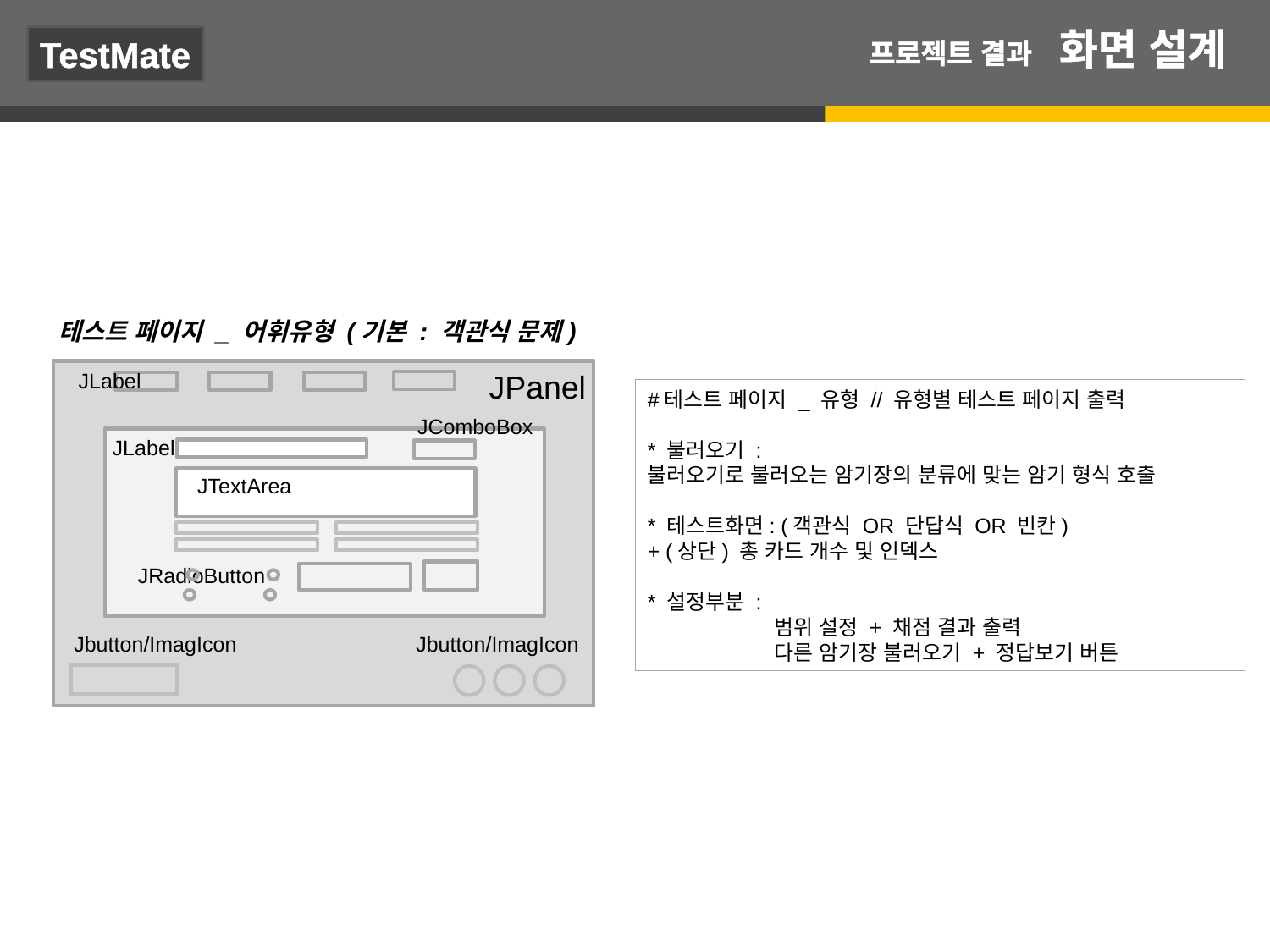

화면 설계
TestMate
프로젝트 결과

테스트 페이지 _ 어휘유형 (기본 : 객관식 문제)

JPanel
JLabel

#테스트 페이지 _ 유형 // 유형별 테스트 페이지 출력

* 불러오기 :
불러오기로 불러오는 암기장의 분류에 맞는 암기 형식 호출

* 테스트화면: (객관식 OR 단답식 OR 빈칸)
+ (상단) 총 카드 개수 및 인덱스

* 설정부분 :
 	범위 설정 + 채점 결과 출력
	다른 암기장 불러오기 + 정답보기 버튼
JComboBox
JLabel

JTextArea

JRadioButton

Jbutton/ImagIcon
Jbutton/ImagIcon